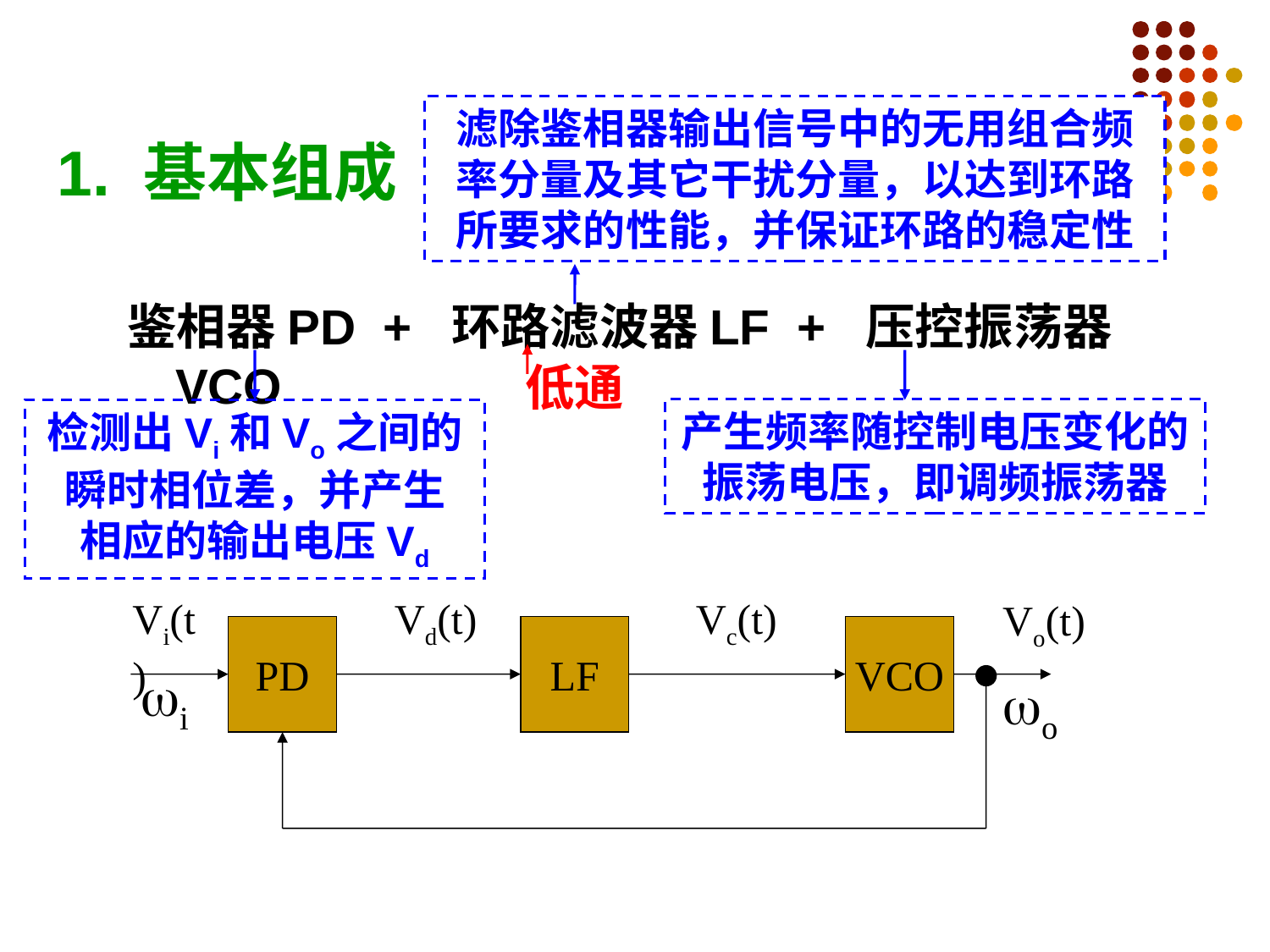

滤除鉴相器输出信号中的无用组合频率分量及其它干扰分量，以达到环路所要求的性能，并保证环路的稳定性

1. 基本组成

鉴相器PD  +  环路滤波器LF  +  压控振荡器VCO

低通

检测出Vi和Vo之间的
瞬时相位差，并产生
相应的输出电压Vd

产生频率随控制电压变化的振荡电压，即调频振荡器
Vi(t)
Vd(t)
Vc(t)
Vo(t)
ωo
PD
LF
VCO
ωi